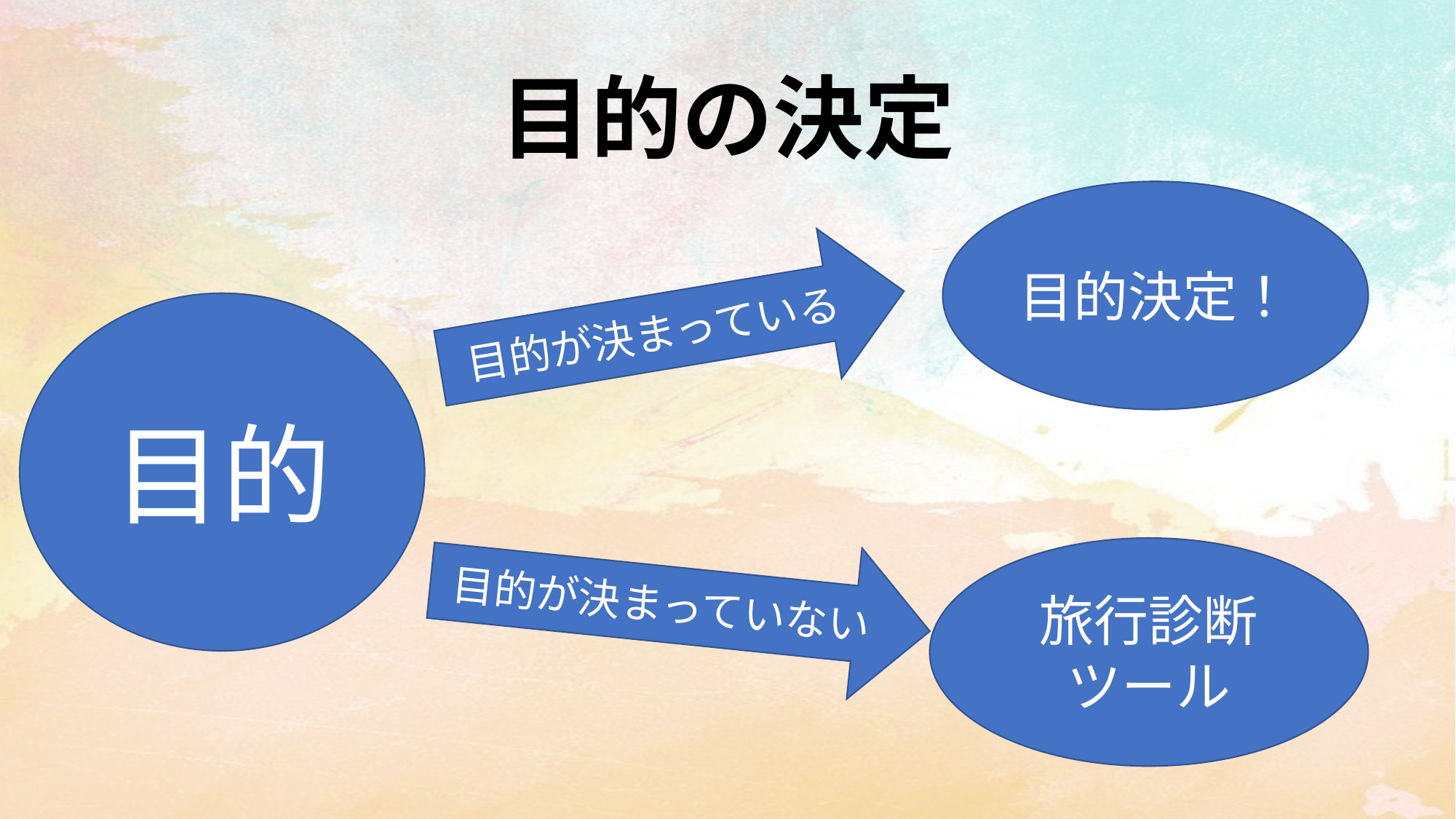

# 目的の決定
目的決定！
目的が決まっている
目的
目的が決まっていない
旅行診断ツール